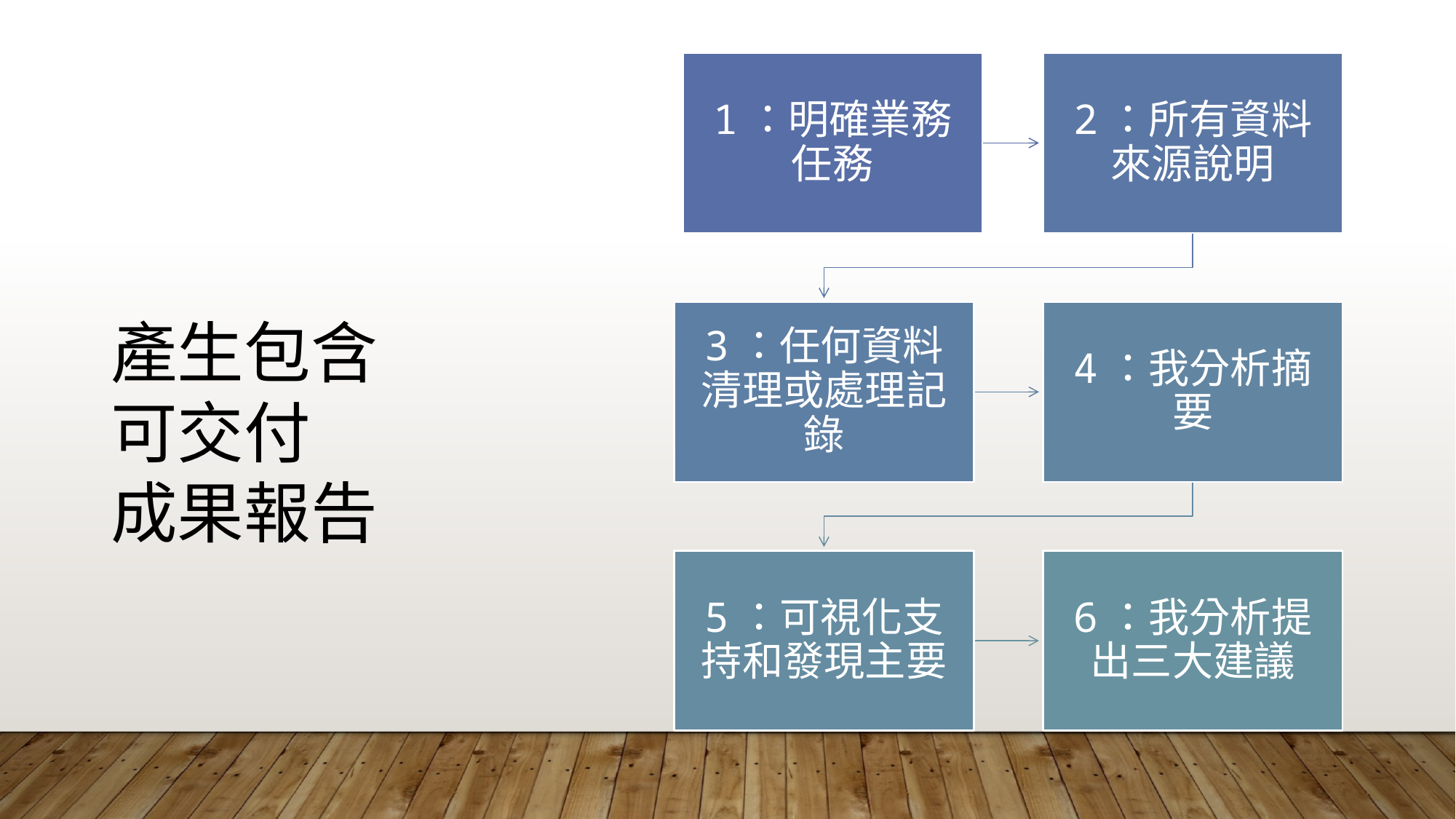

1：明確業務任務

2：所有資料來源說明

3：任何資料清理或處理記錄

4：我分析摘要

5：可視化支持和發現主要
6：我分析提出三大建議
# 產生成果報告
產生包含
可交付
成果報告